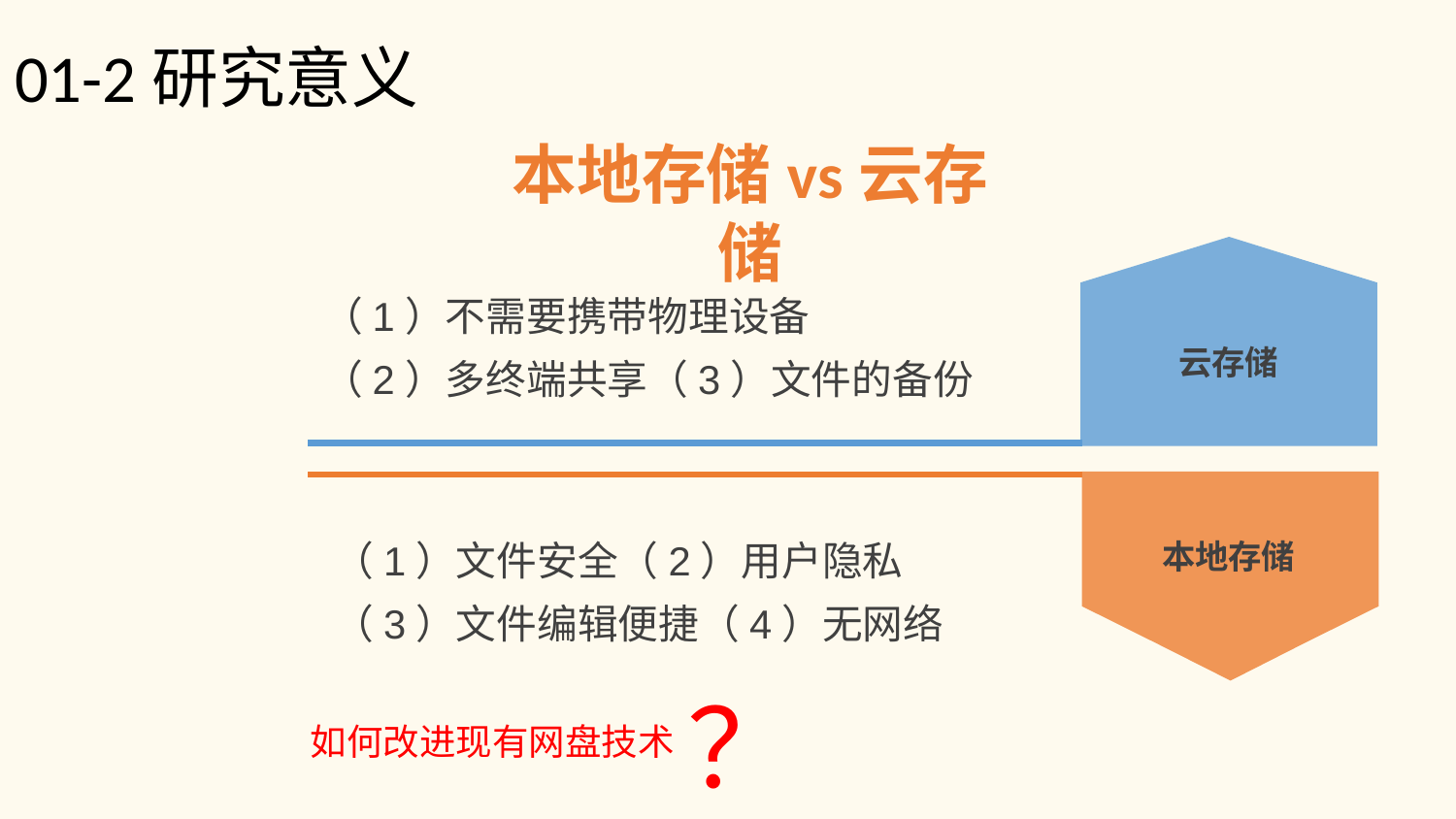

# 01-2研究意义
本地存储vs云存储

（1）不需要携带物理设备
（2）多终端共享（3）文件的备份
云存储

（1）文件安全（2）用户隐私
（3）文件编辑便捷（4）无网络
本地存储
？
如何改进现有网盘技术